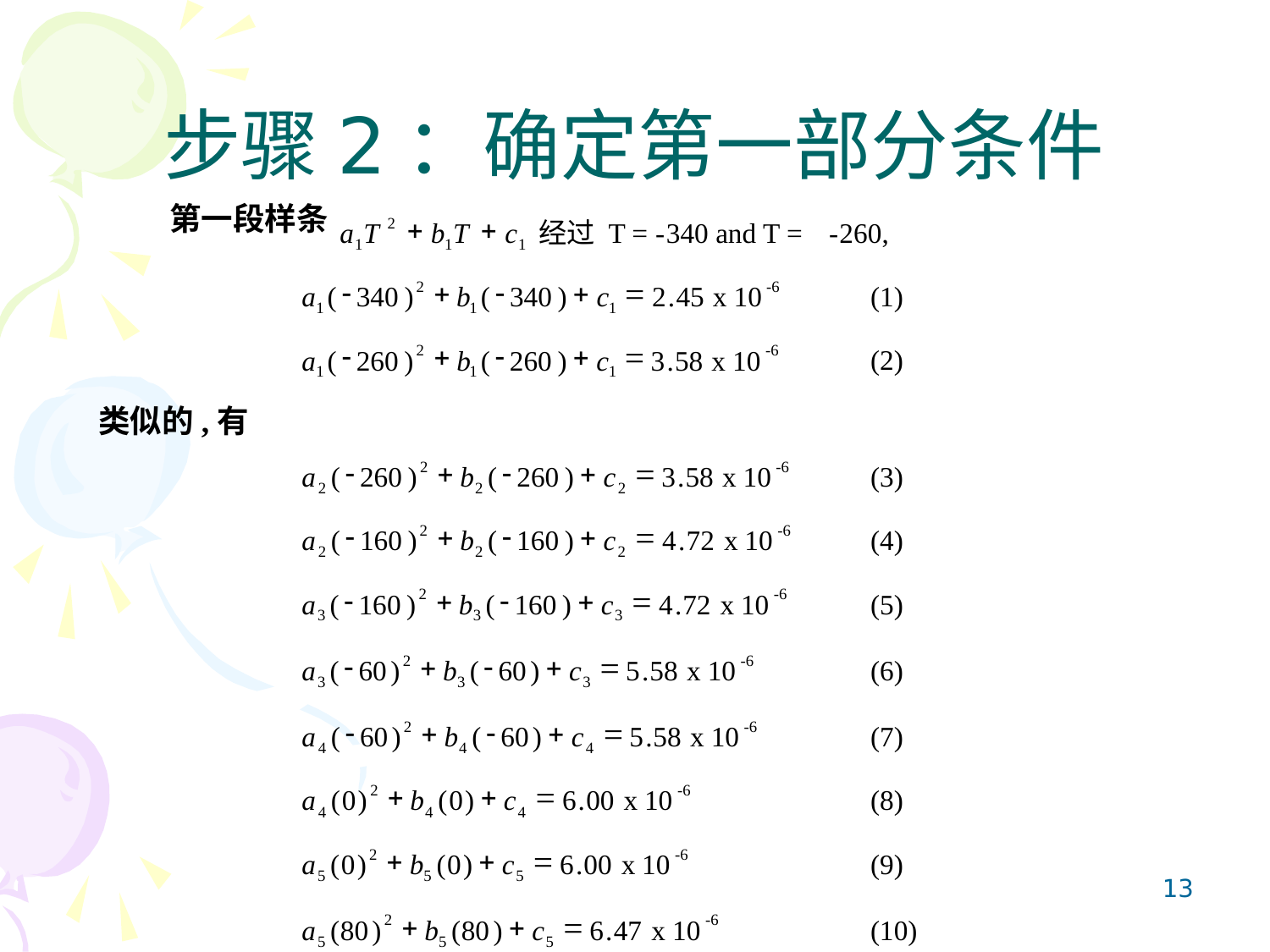

# 步骤2：确定第一部分条件
第一段样条
+
+
2
a
T
b
T
c
1
1
1
 经过 T =
-
340 and T =
-
260,

−
+
−
+
=
2
-6
a
(
340
)
b
(
340
)
c
2
.
45
 x
10
1
1
1

(1)

−
+
−
+
=
2
-6
a
(
260
)
b
(
260
)
c
3
.
58
 x
10
1
1
1

(2)

类似的,有

−
+
−
+
=
2
-6
a
(
260
)
b
(
260
)
c
3
.
58
 x
10
2
2
2

(3)

−
+
−
+
=
2
-6
a
(
160
)
b
(
160
)
c
4
.
72
 x
10
2
2
2

(4)

−
+
−
+
=
2
-6
a
(
160
)
b
(
160
)
c
4
.
72
 x
10
3
3
3

(5)

−
+
−
+
=
2
-6
a
(
60
)
b
(
60
)
c
5
.
58
 x
10
3
3
3

(6)

−
+
−
+
=
2
-6
a
(
60
)
b
(
60
)
c
5
.
58
 x
10
4
4
4

(7)

+
+
=
2
-6
a
(
0
)
b
(
0
)
c
6
.
00
 x
10
4
4
4

(8)

+
+
=
2
-6
a
(
0
)
b
(
0
)
c
6
.
00
 x
10
5
5
5

(9)

+
+
=
2
-6
a
(
80
)
b
(
80
)
c
6
.
47
 x
10
5
5
5

(10)

13